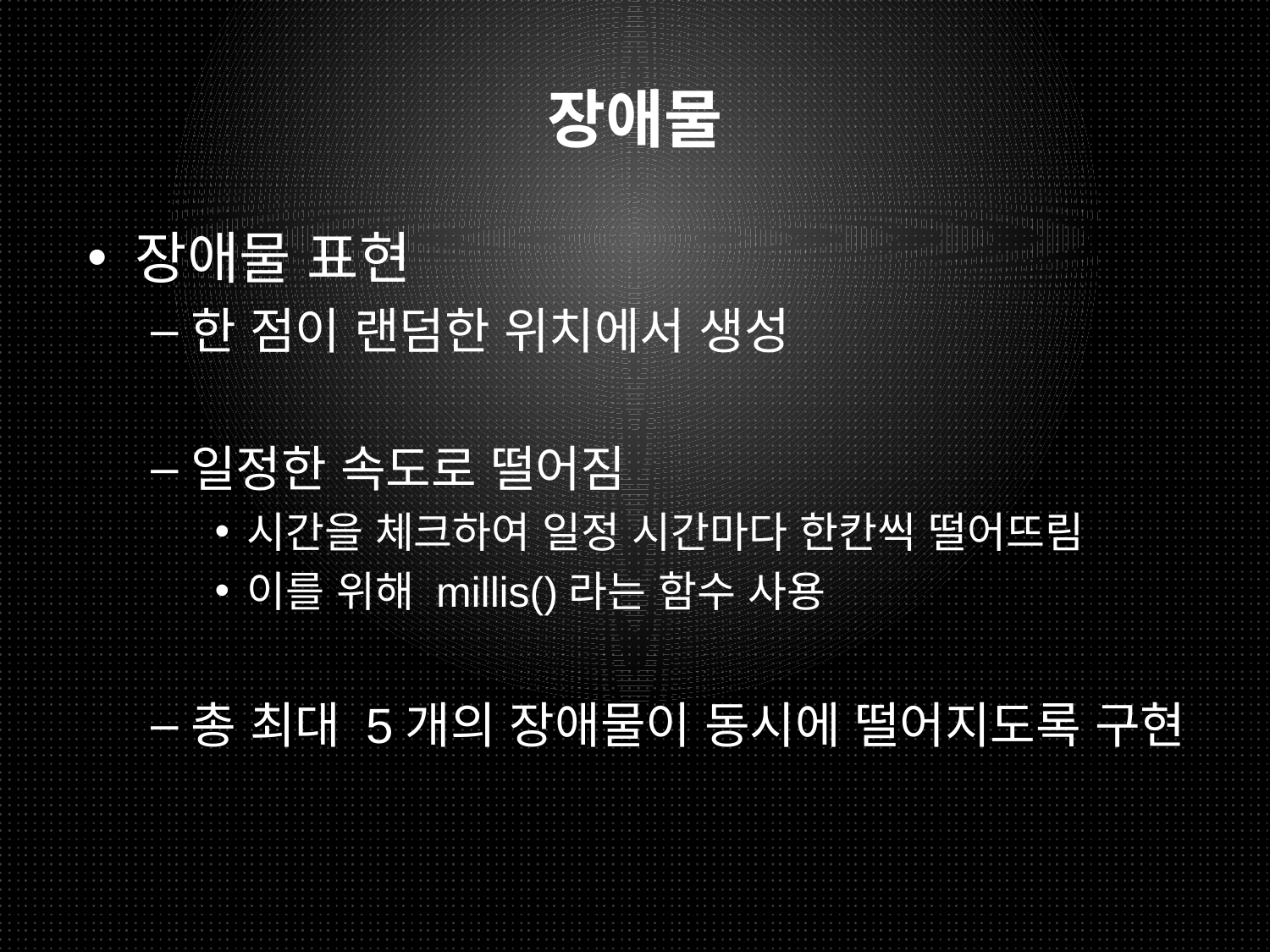

# 장애물
장애물 표현
한 점이 랜덤한 위치에서 생성

일정한 속도로 떨어짐
시간을 체크하여 일정 시간마다 한칸씩 떨어뜨림
이를 위해 millis()라는 함수 사용

총 최대 5개의 장애물이 동시에 떨어지도록 구현